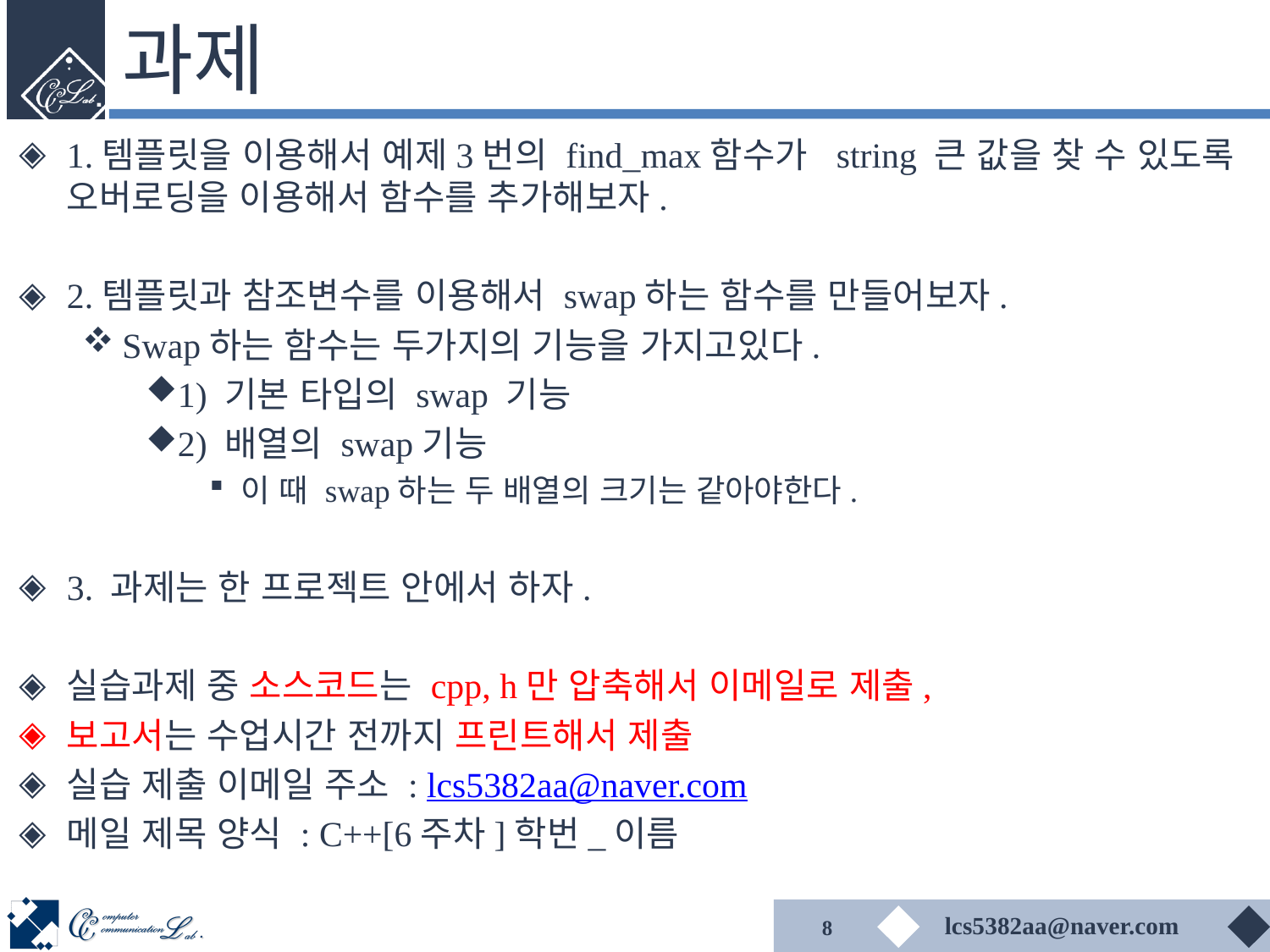

# 과제
1.템플릿을 이용해서 예제3번의 find_max함수가  string 큰 값을 찾 수 있도록 오버로딩을 이용해서 함수를 추가해보자.

2.템플릿과 참조변수를 이용해서 swap하는 함수를 만들어보자.
Swap하는 함수는 두가지의 기능을 가지고있다.
1) 기본 타입의 swap 기능
2) 배열의 swap기능
이 때 swap하는 두 배열의 크기는 같아야한다.

3. 과제는 한 프로젝트 안에서 하자.

실습과제 중 소스코드는 cpp, h만 압축해서 이메일로 제출,
보고서는 수업시간 전까지 프린트해서 제출
실습 제출 이메일 주소 : lcs5382aa@naver.com
메일 제목 양식 : C++[6주차]학번_이름